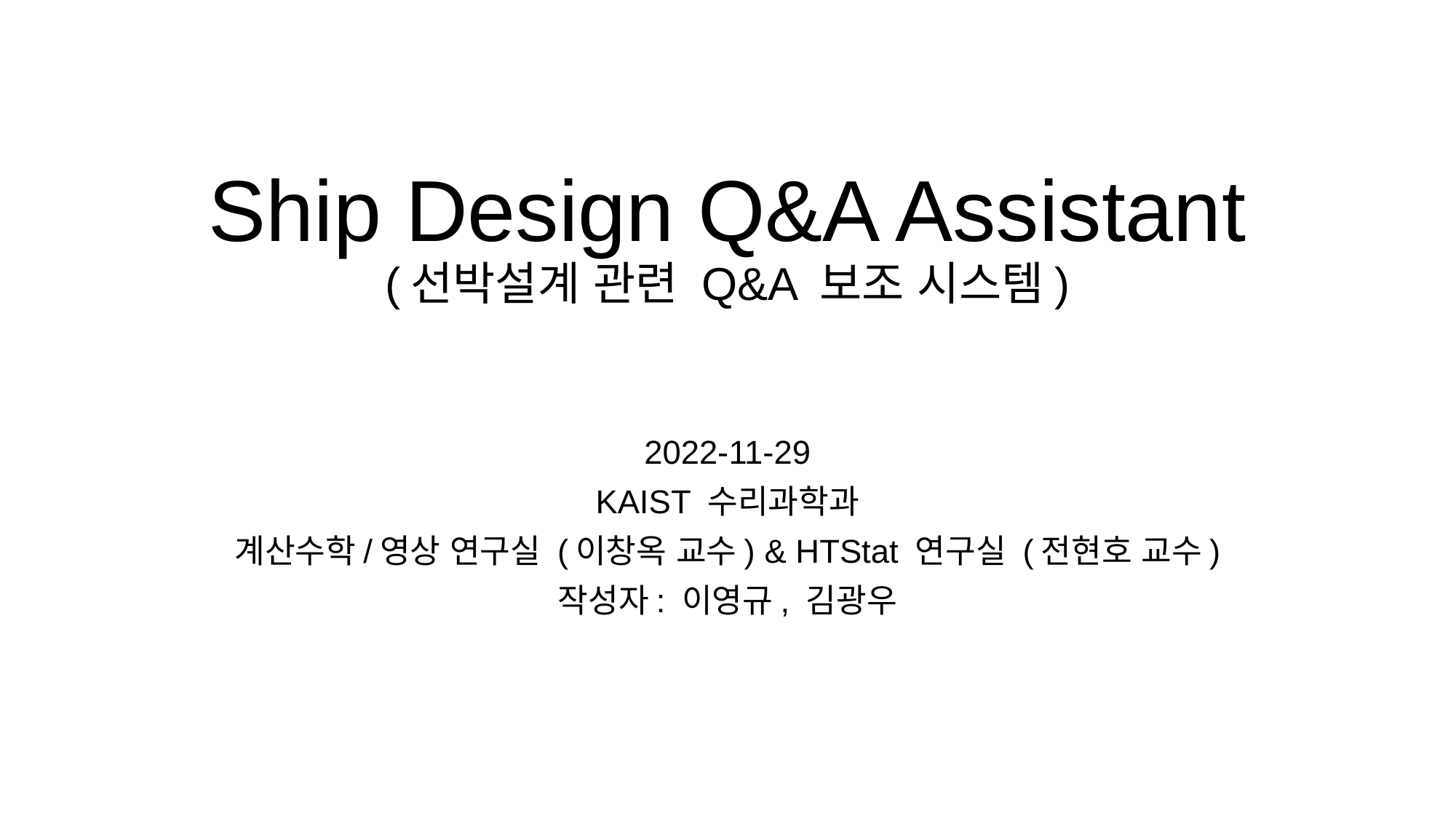

# Ship Design Q&A Assistant (선박설계 관련 Q&A 보조 시스템)
2022-11-29
KAIST 수리과학과
계산수학/영상 연구실 (이창옥 교수) & HTStat 연구실 (전현호 교수)
작성자: 이영규, 김광우